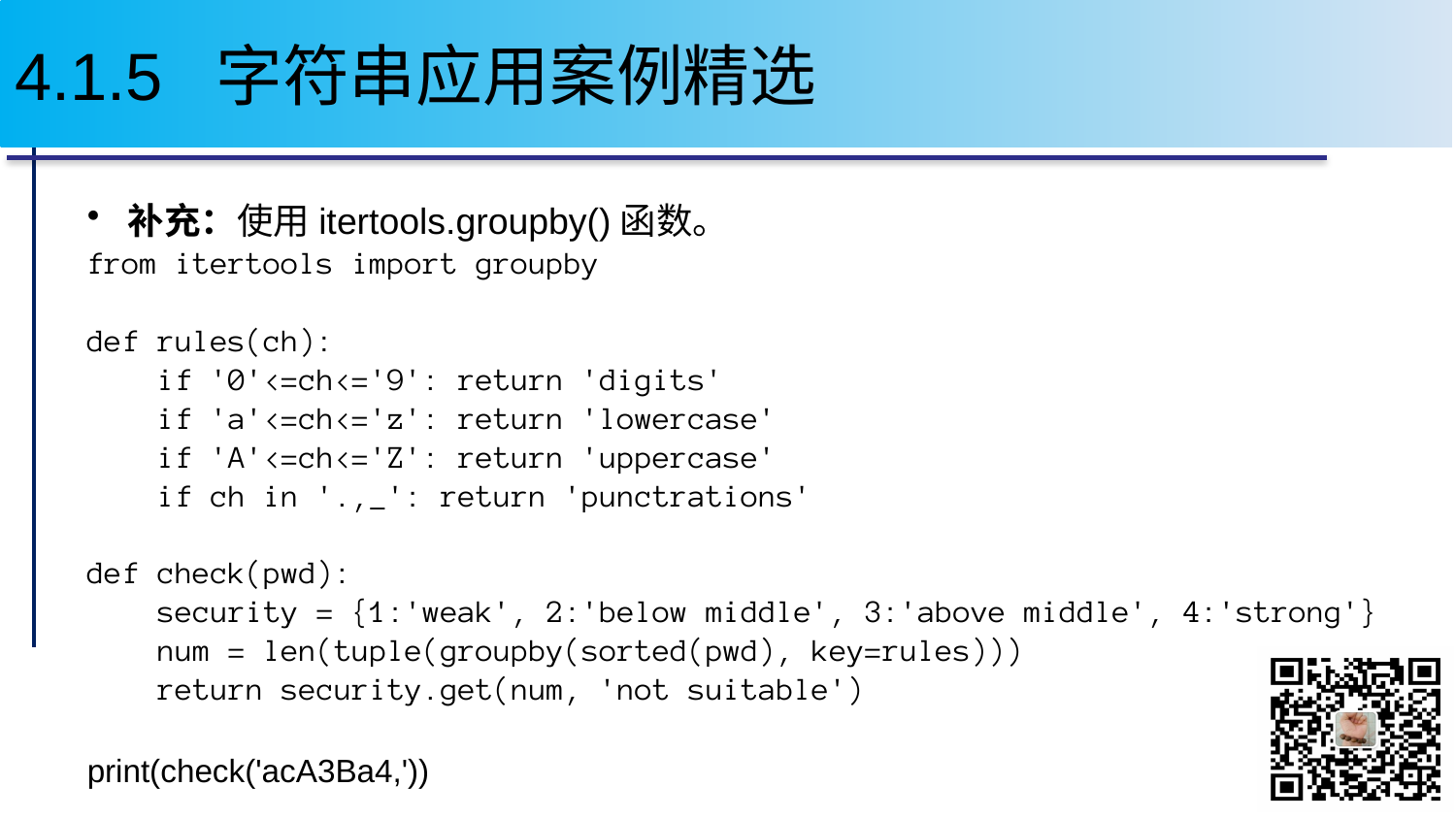

# 4.1.5  字符串应用案例精选
补充：使用itertools.groupby()函数。
from itertools import groupby

def rules(ch):
    if '0'<=ch<='9': return 'digits'
    if 'a'<=ch<='z': return 'lowercase'
    if 'A'<=ch<='Z': return 'uppercase'
    if ch in '.,_': return 'punctrations'

def check(pwd):
    security = {1:'weak', 2:'below middle', 3:'above middle', 4:'strong'}
    num = len(tuple(groupby(sorted(pwd), key=rules)))
    return security.get(num, 'not suitable')

print(check('acA3Ba4,'))